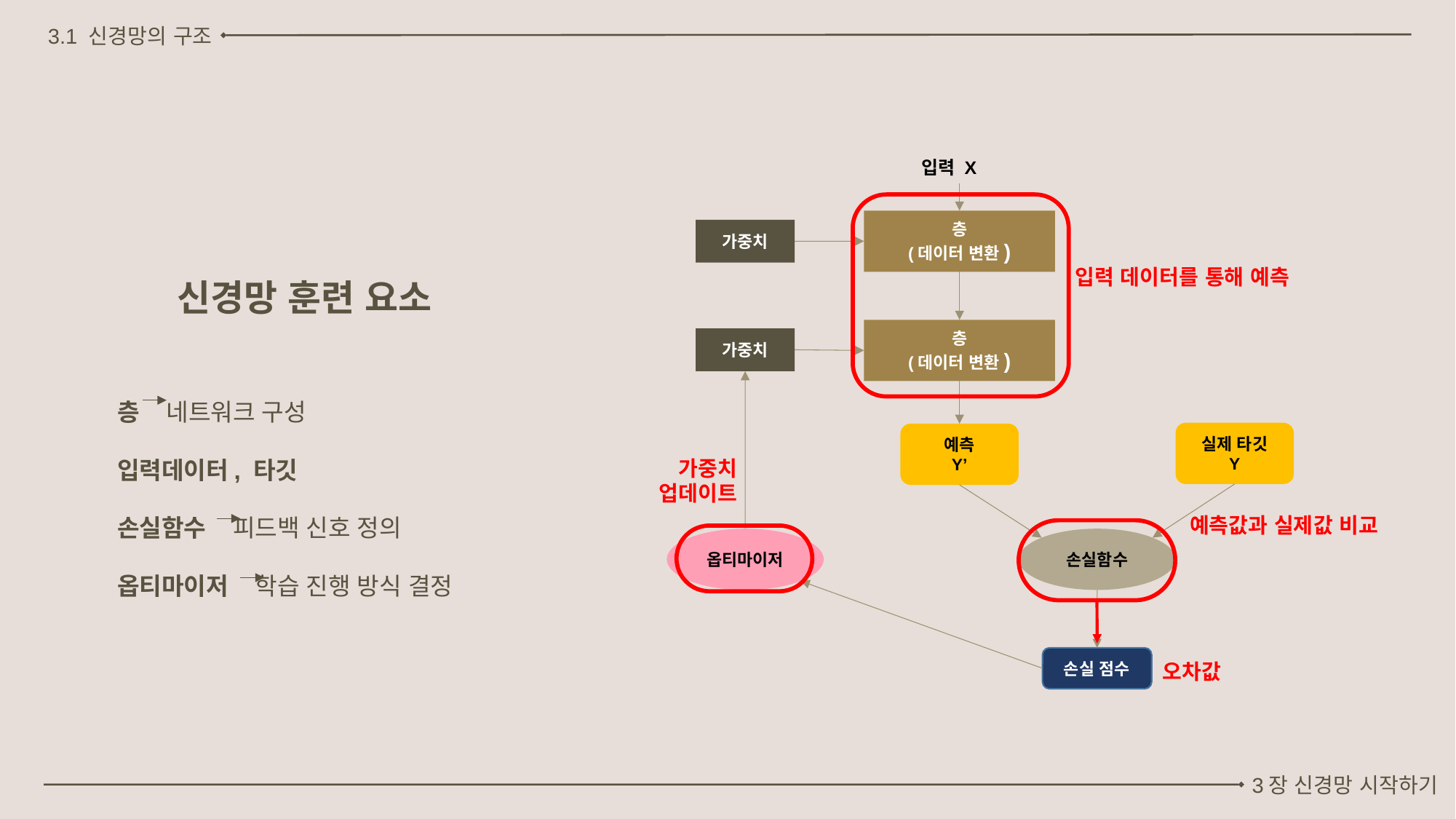

3.1 신경망의 구조
입력 X

입력 데이터를 통해 예측
층
(데이터 변환)
가중치
신경망 훈련 요소
층
(데이터 변환)
가중치
층    네트워크 구성
입력데이터, 타깃
손실함수    피드백 신호 정의
옵티마이저    학습 진행 방식 결정
실제 타깃
Y
예측
Y’
가중치
업데이트

예측값과 실제값 비교

오차값
옵티마이저
손실함수
손실 점수
3장 신경망 시작하기